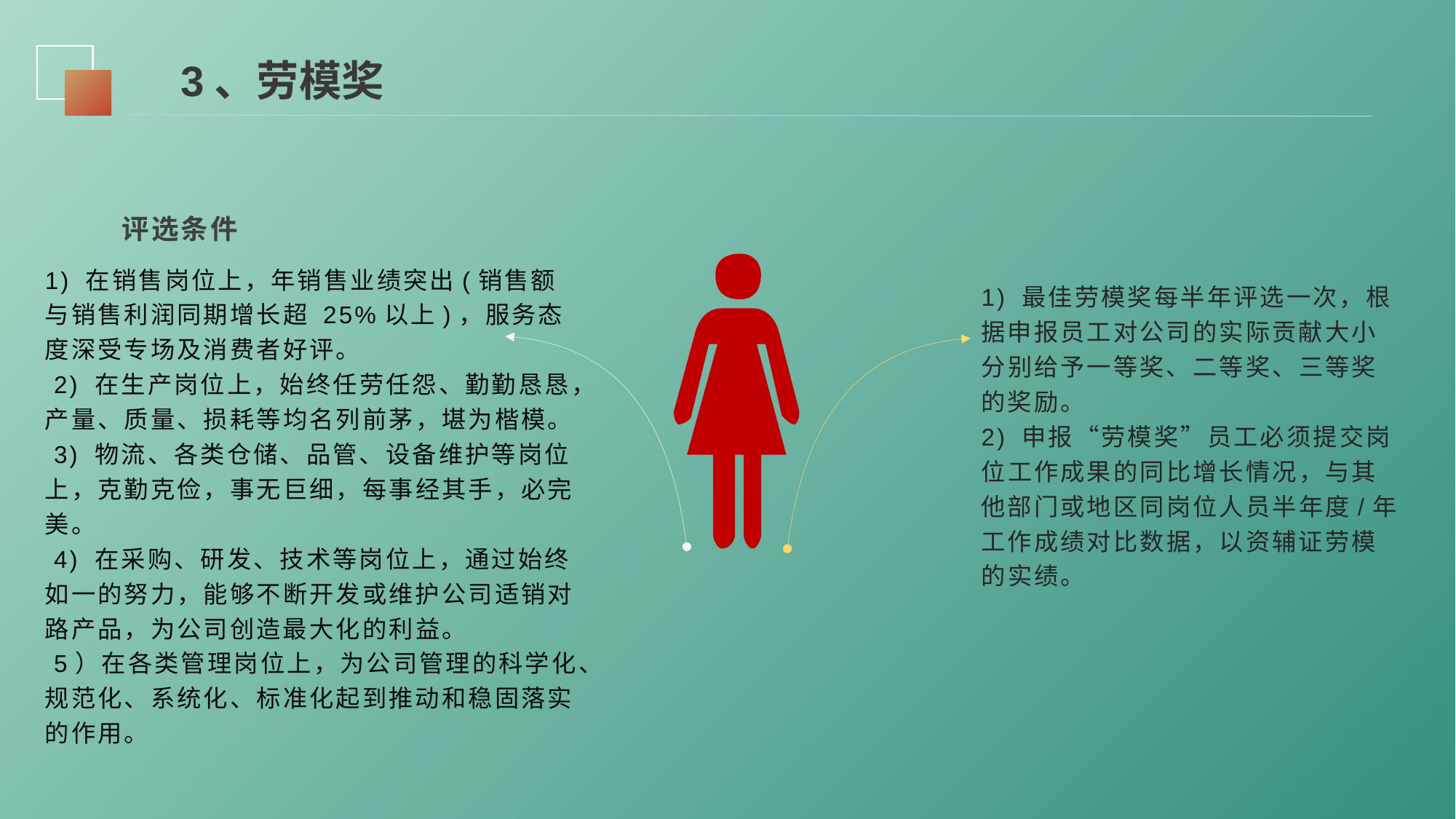

3、劳模奖
评选条件
1) 在销售岗位上，年销售业绩突出(销售额与销售利润同期增长超 25%以上)，服务态度深受专场及消费者好评。
 2) 在生产岗位上，始终任劳任怨、勤勤恳恳，产量、质量、损耗等均名列前茅，堪为楷模。
 3) 物流、各类仓储、品管、设备维护等岗位上，克勤克俭，事无巨细，每事经其手，必完美。
 4) 在采购、研发、技术等岗位上，通过始终如一的努力，能够不断开发或维护公司适销对路产品，为公司创造最大化的利益。
 5）在各类管理岗位上，为公司管理的科学化、规范化、系统化、标准化起到推动和稳固落实的作用。

1) 最佳劳模奖每半年评选一次，根据申报员工对公司的实际贡献大小分别给予一等奖、二等奖、三等奖的奖励。
2) 申报“劳模奖”员工必须提交岗位工作成果的同比增长情况，与其他部门或地区同岗位人员半年度/年工作成绩对比数据，以资辅证劳模的实绩。